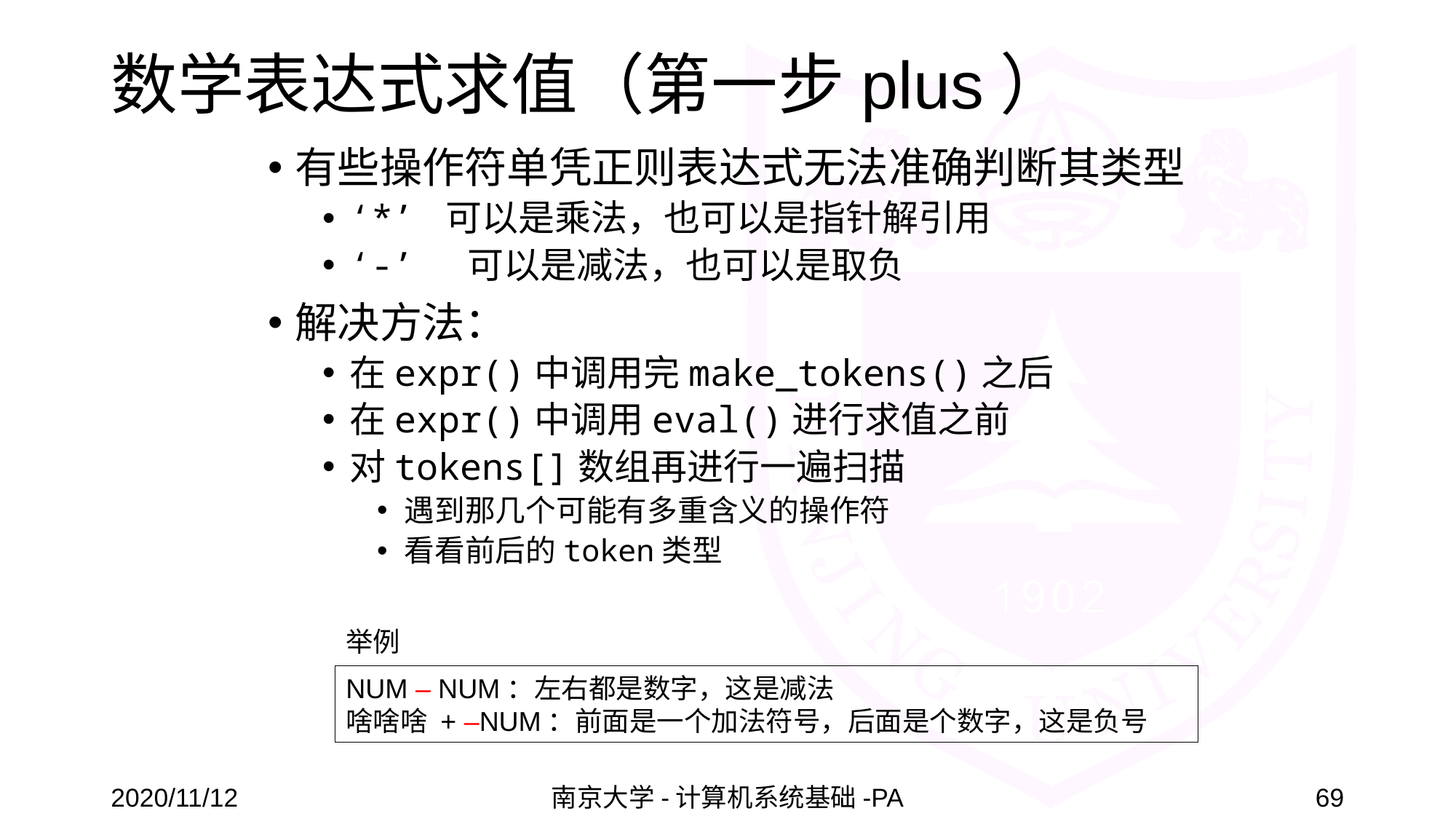

# 数学表达式求值（第一步plus）
有些操作符单凭正则表达式无法准确判断其类型
‘*’ 可以是乘法，也可以是指针解引用
‘-’  可以是减法，也可以是取负
解决方法：
在expr()中调用完make_tokens()之后
在expr()中调用eval()进行求值之前
对tokens[]数组再进行一遍扫描
遇到那几个可能有多重含义的操作符
看看前后的token类型
举例
NUM – NUM：左右都是数字，这是减法
啥啥啥 + –NUM：前面是一个加法符号，后面是个数字，这是负号
2020/11/12
南京大学-计算机系统基础-PA
69